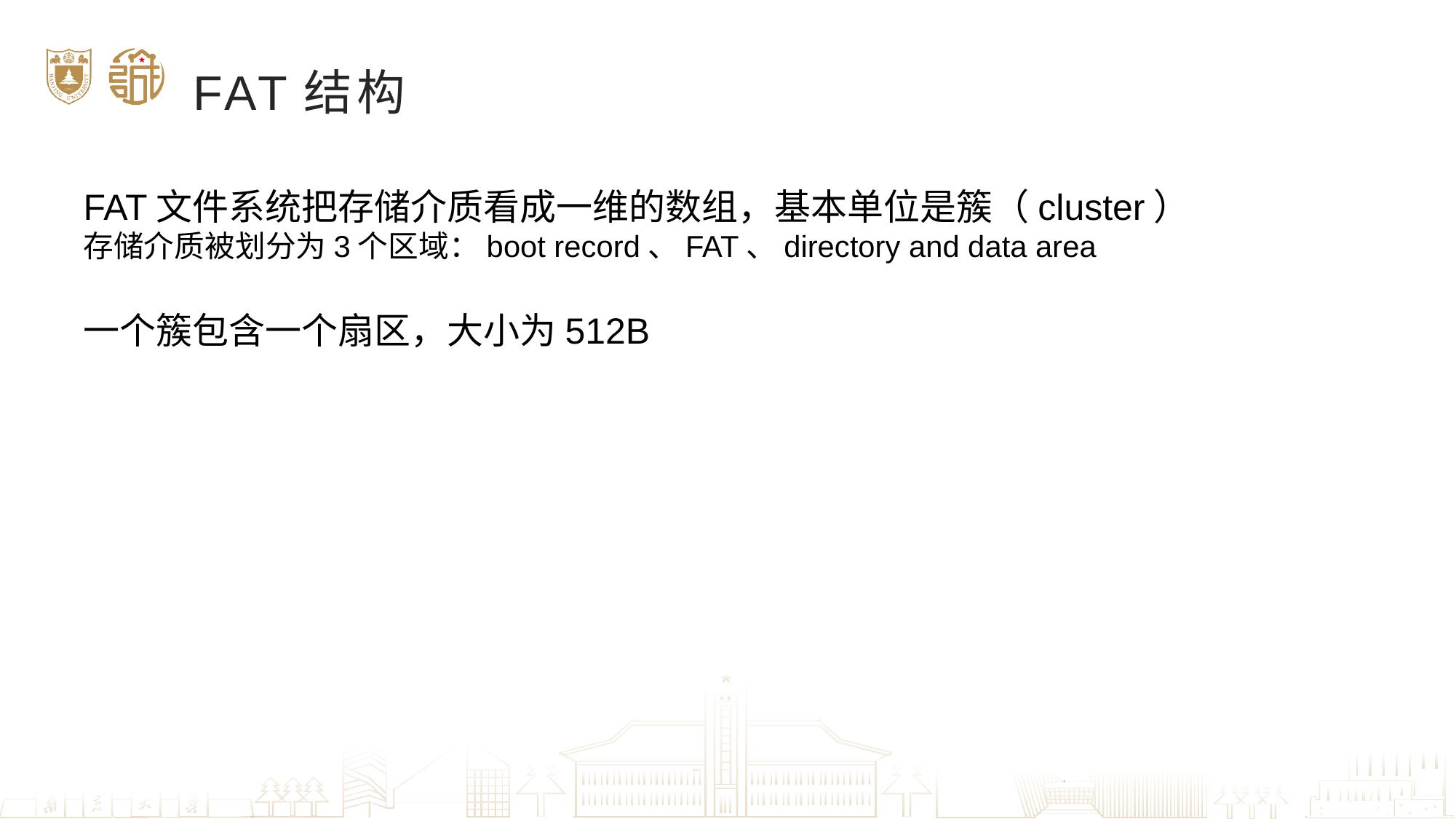

FAT文件系统把存储介质看成一维的数组，基本单位是簇（cluster）
存储介质被划分为3个区域：boot record、FAT、directory and data area

一个簇包含一个扇区，大小为512B
# FAT结构